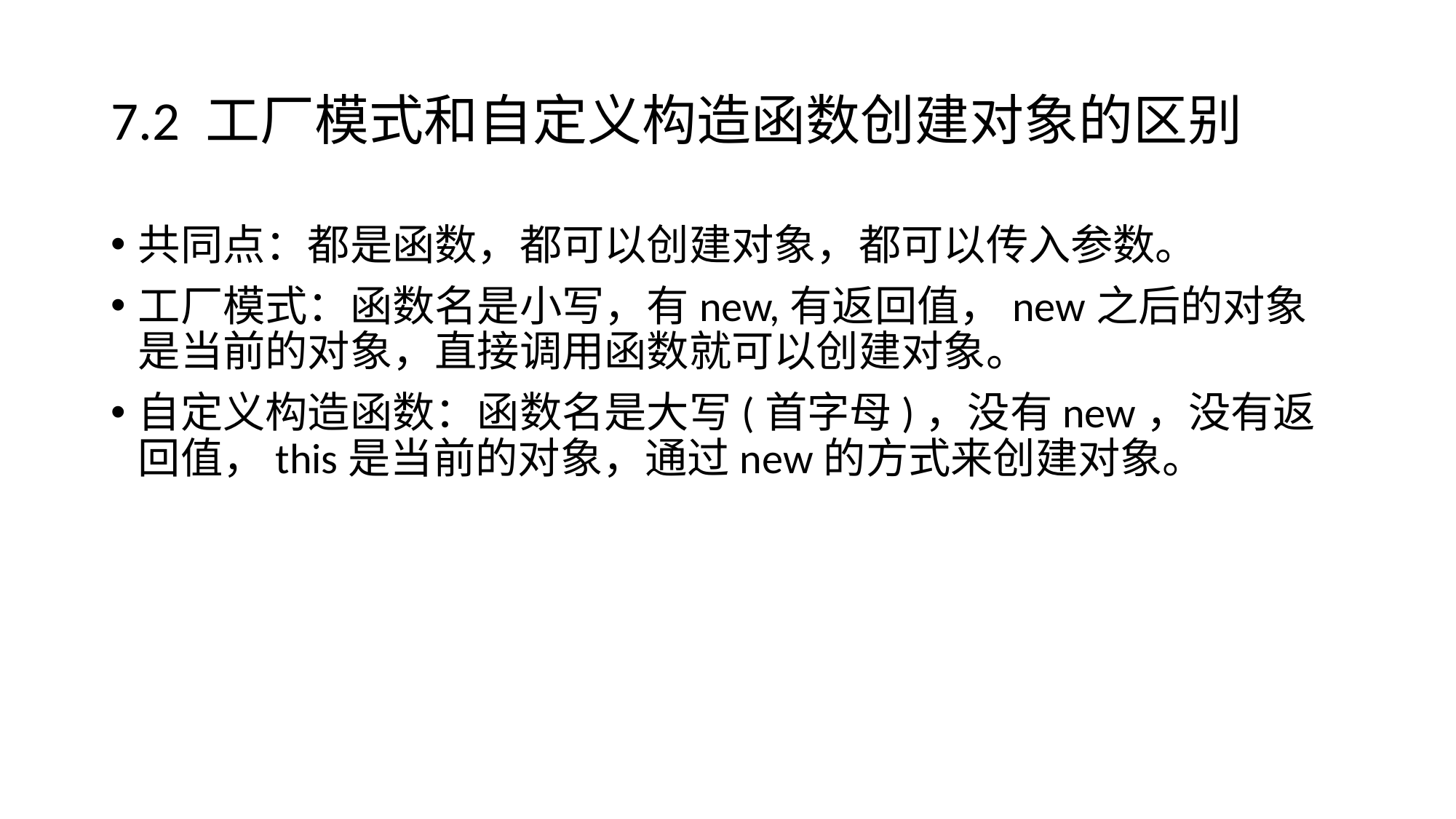

# 7.2 工厂模式和自定义构造函数创建对象的区别
共同点：都是函数，都可以创建对象，都可以传入参数。
工厂模式：函数名是小写，有new,有返回值，new之后的对象是当前的对象，直接调用函数就可以创建对象。
自定义构造函数：函数名是大写(首字母)，没有new，没有返回值，this是当前的对象，通过new的方式来创建对象。